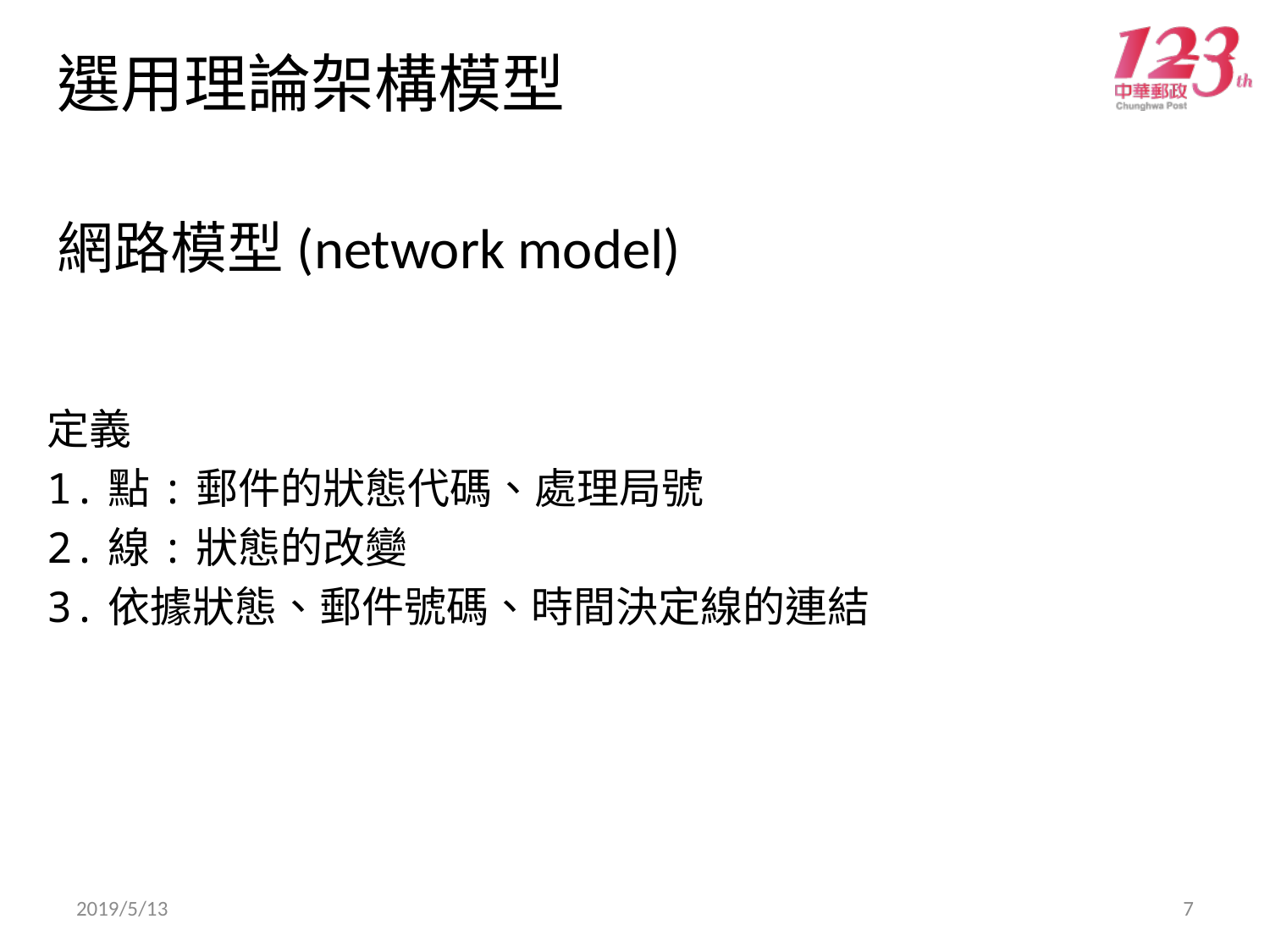

選用理論架構模型
網路模型(network model)
定義
1.點:郵件的狀態代碼、處理局號
2.線:狀態的改變
3.依據狀態、郵件號碼、時間決定線的連結

2019/5/13
7